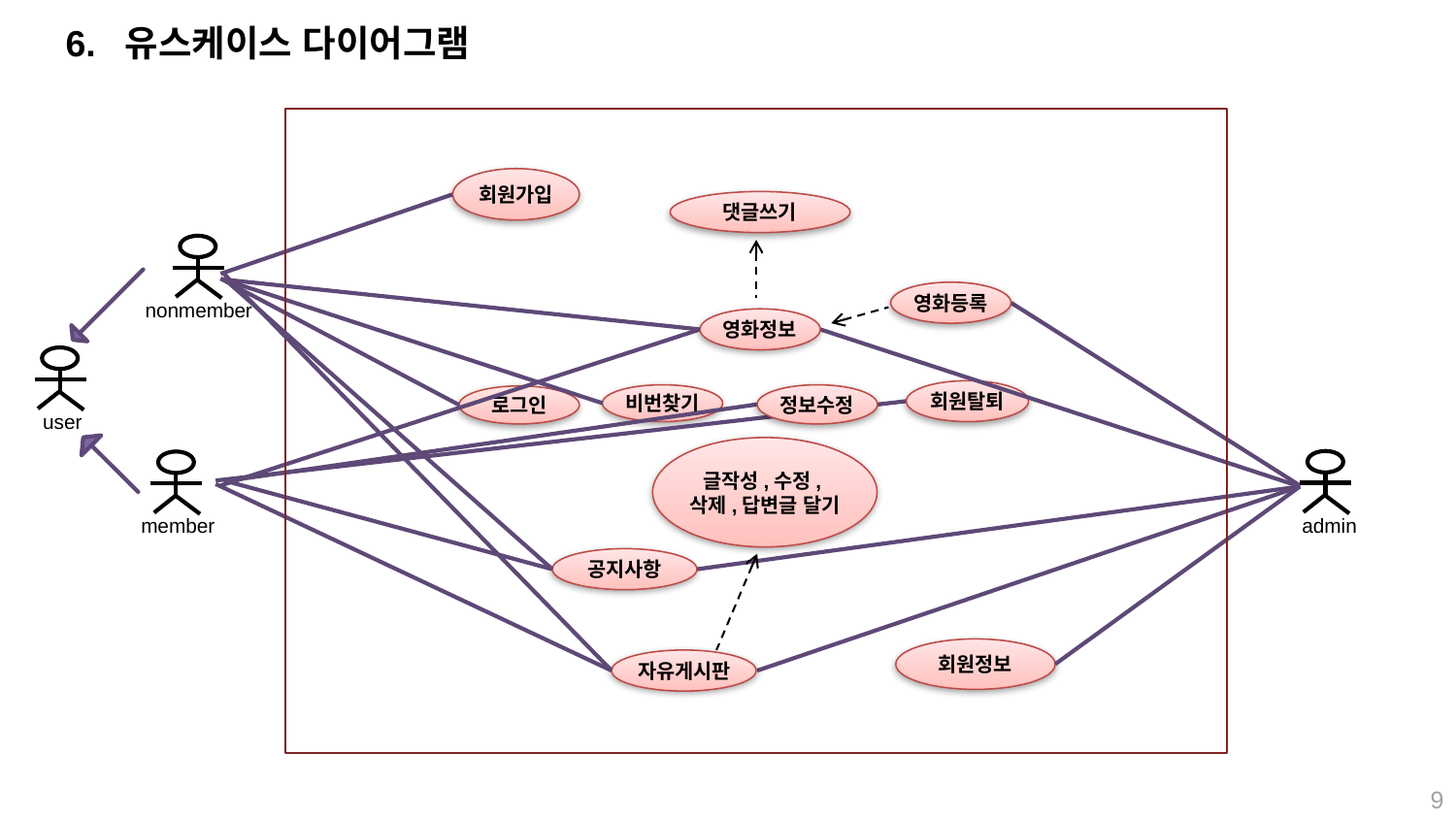

6.  유스케이스 다이어그램

회원가입
댓글쓰기

nonmember

영화등록
영화정보

user
회원탈퇴
비번찾기
정보수정
로그인

글작성,수정,삭제,답변글 달기

admin

member
공지사항
회원정보
자유게시판

9